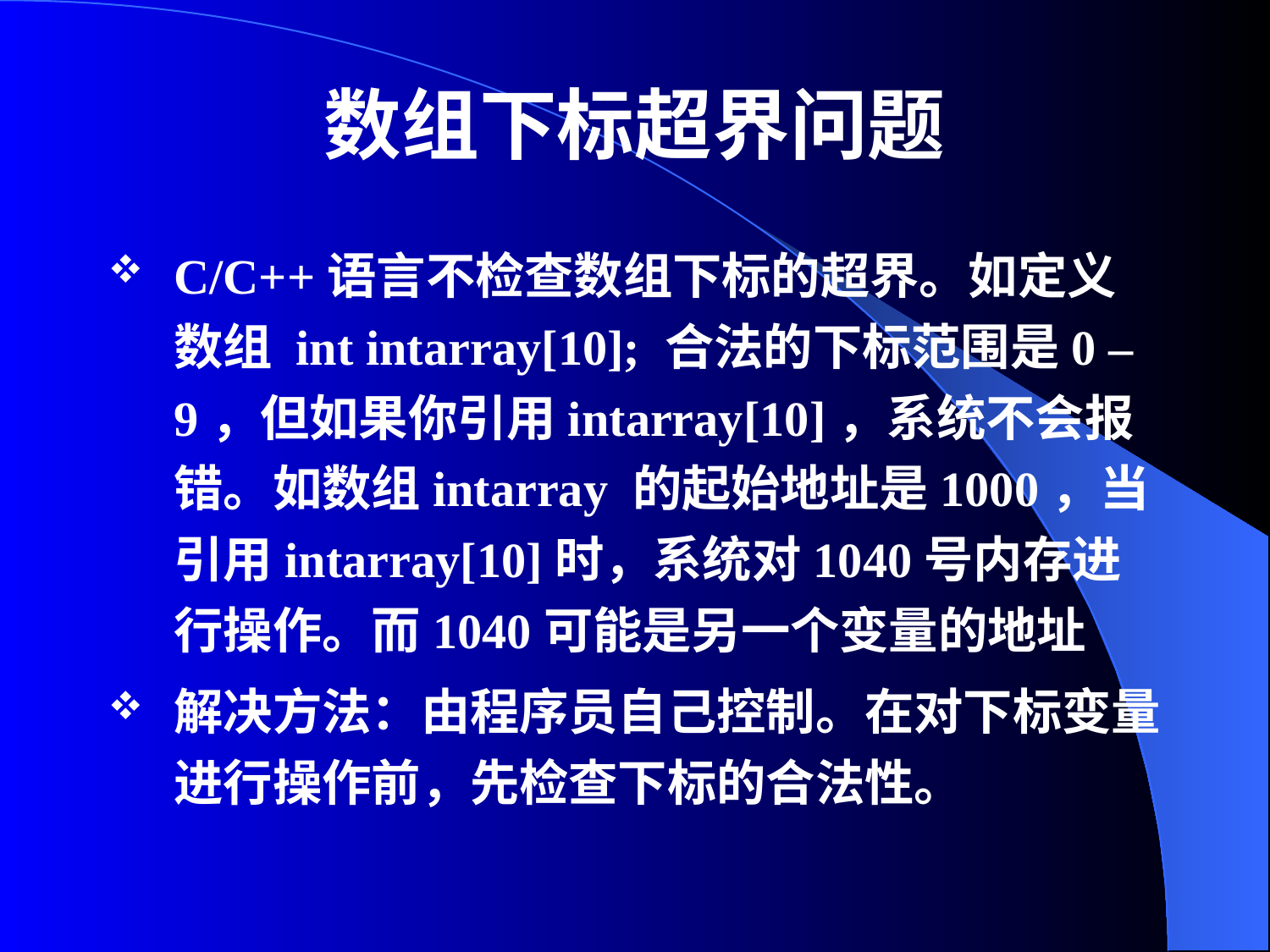

# 数组下标超界问题
C/C++语言不检查数组下标的超界。如定义数组 int intarray[10]; 合法的下标范围是0 – 9，但如果你引用intarray[10]，系统不会报错。如数组intarray 的起始地址是1000，当引用intarray[10]时，系统对1040号内存进行操作。而1040可能是另一个变量的地址
解决方法：由程序员自己控制。在对下标变量进行操作前，先检查下标的合法性。